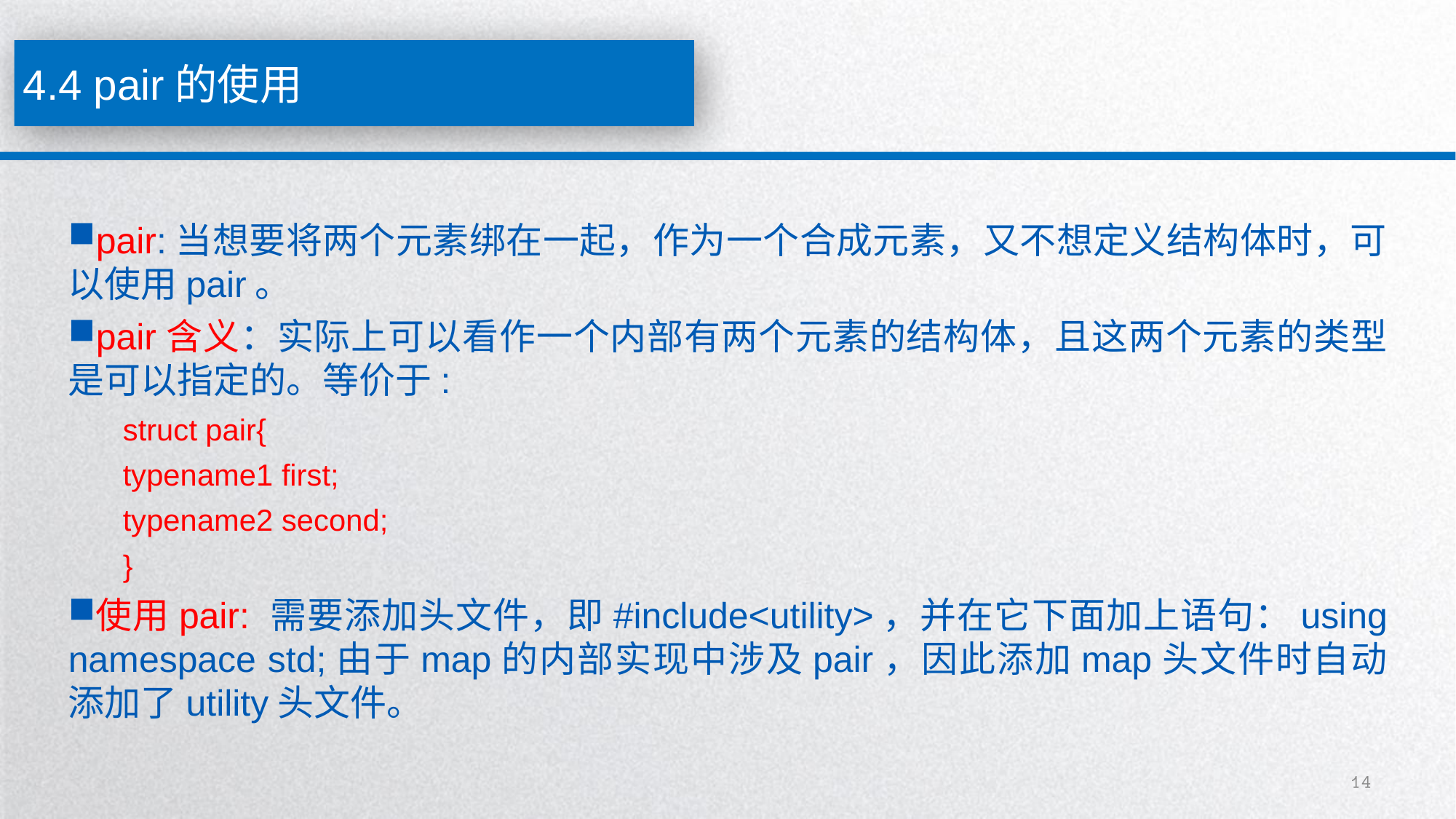

4.4 pair的使用
pair:当想要将两个元素绑在一起，作为一个合成元素，又不想定义结构体时，可以使用pair。
pair含义：实际上可以看作一个内部有两个元素的结构体，且这两个元素的类型是可以指定的。等价于:
struct pair{
typename1 first;
typename2 second;
}
使用pair: 需要添加头文件，即#include<utility>，并在它下面加上语句：using namespace std;由于map的内部实现中涉及pair，因此添加map头文件时自动添加了utility头文件。

14